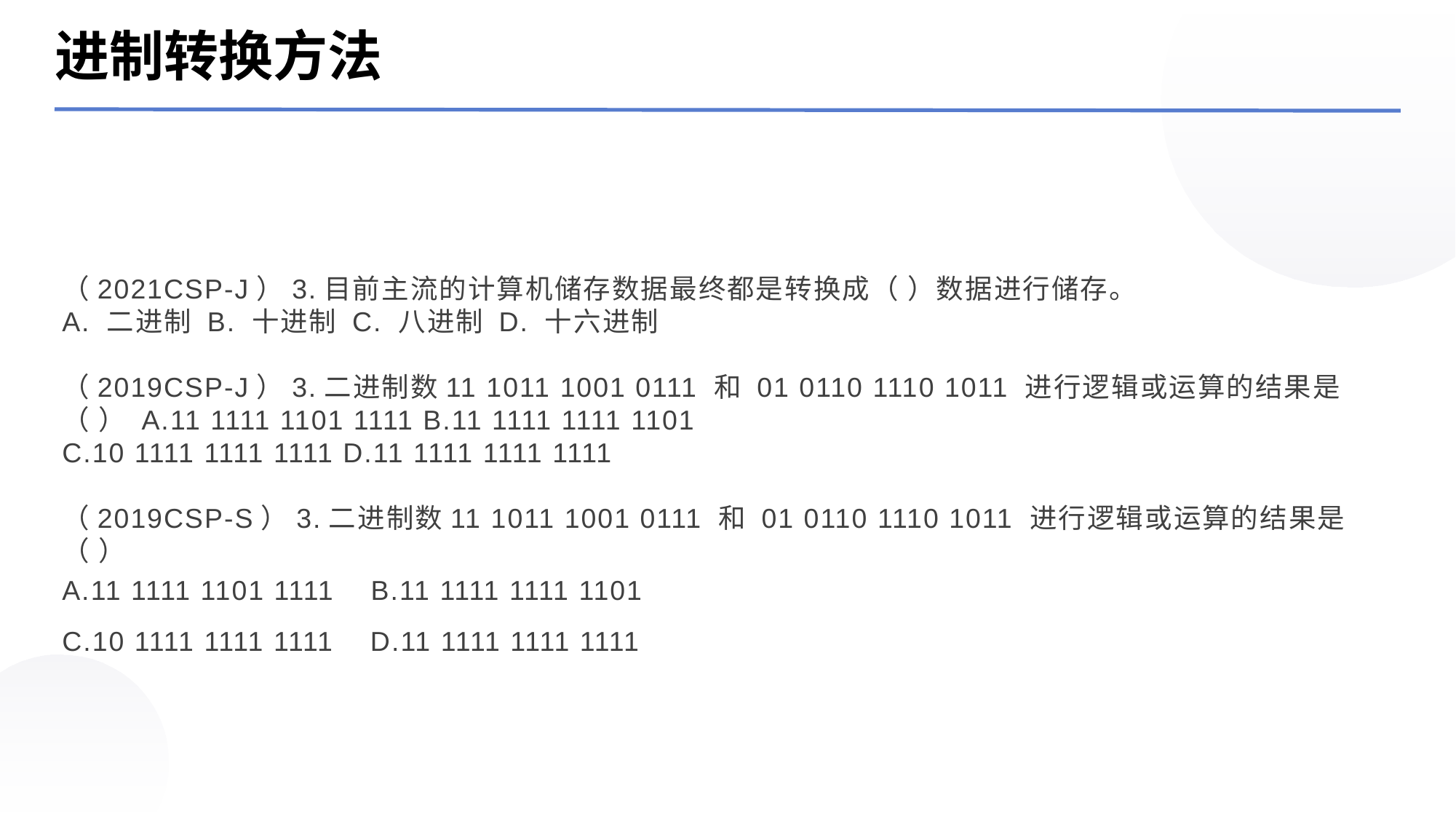

进制转换方法
（2021CSP-J）3.目前主流的计算机储存数据最终都是转换成（ ）数据进行储存。
A. 二进制 B. 十进制 C. 八进制 D. 十六进制

（2019CSP-J）3.二进制数11 1011 1001 0111 和 01 0110 1110 1011 进行逻辑或运算的结果是（ ） A.11 1111 1101 1111 B.11 1111 1111 1101
C.10 1111 1111 1111 D.11 1111 1111 1111

（2019CSP-S）3.二进制数11 1011 1001 0111 和 01 0110 1110 1011 进行逻辑或运算的结果是（ ）
A.11 1111 1101 1111    B.11 1111 1111 1101
C.10 1111 1111 1111    D.11 1111 1111 1111